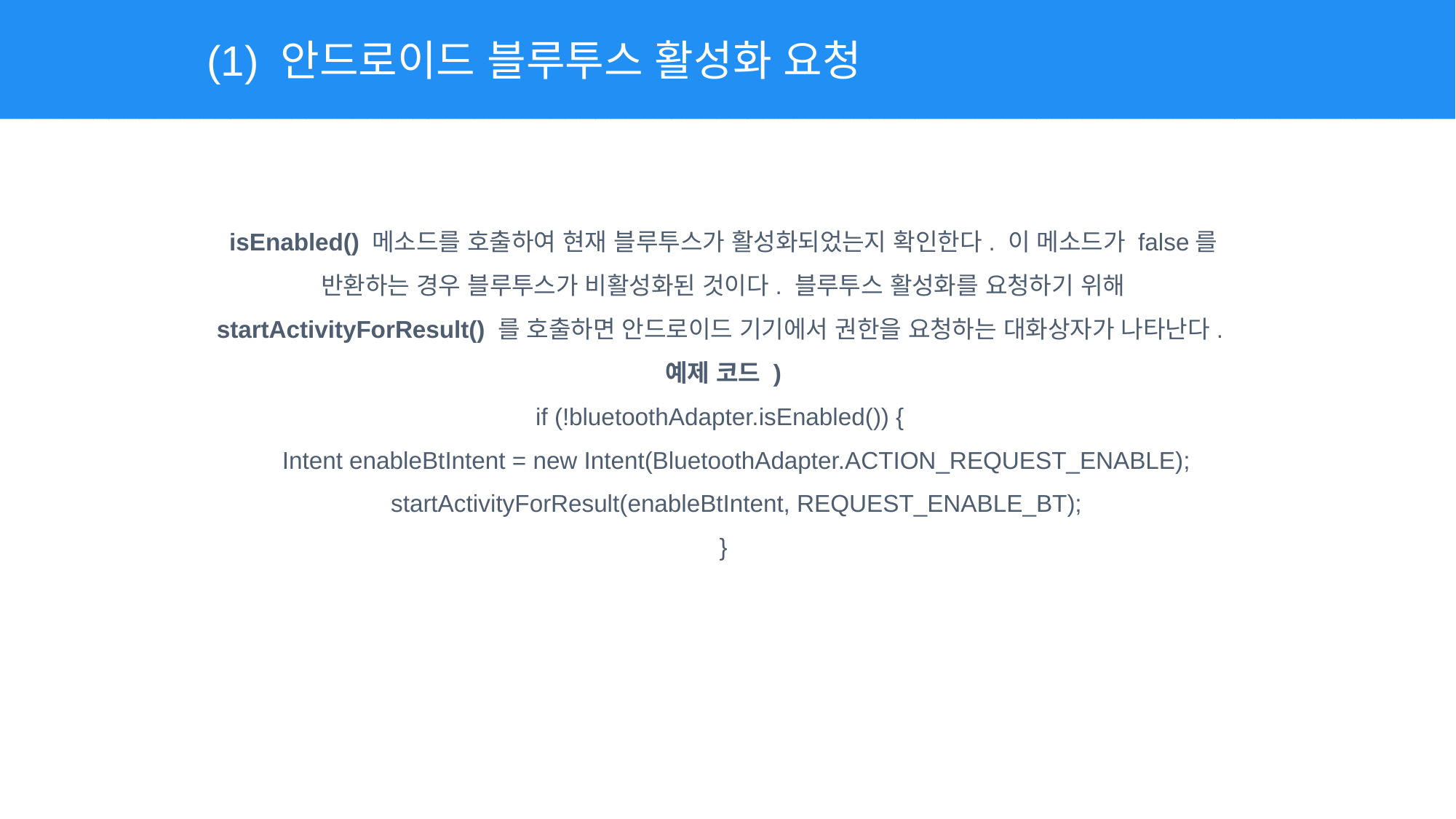

(1) 안드로이드 블루투스 활성화 요청
isEnabled() 메소드를 호출하여 현재 블루투스가 활성화되었는지 확인한다. 이 메소드가 false를 반환하는 경우 블루투스가 비활성화된 것이다. 블루투스 활성화를 요청하기 위해 startActivityForResult() 를 호출하면 안드로이드 기기에서 권한을 요청하는 대화상자가 나타난다.
예제 코드 )
if (!bluetoothAdapter.isEnabled()) {
    Intent enableBtIntent = new Intent(BluetoothAdapter.ACTION_REQUEST_ENABLE);
    startActivityForResult(enableBtIntent, REQUEST_ENABLE_BT);
}